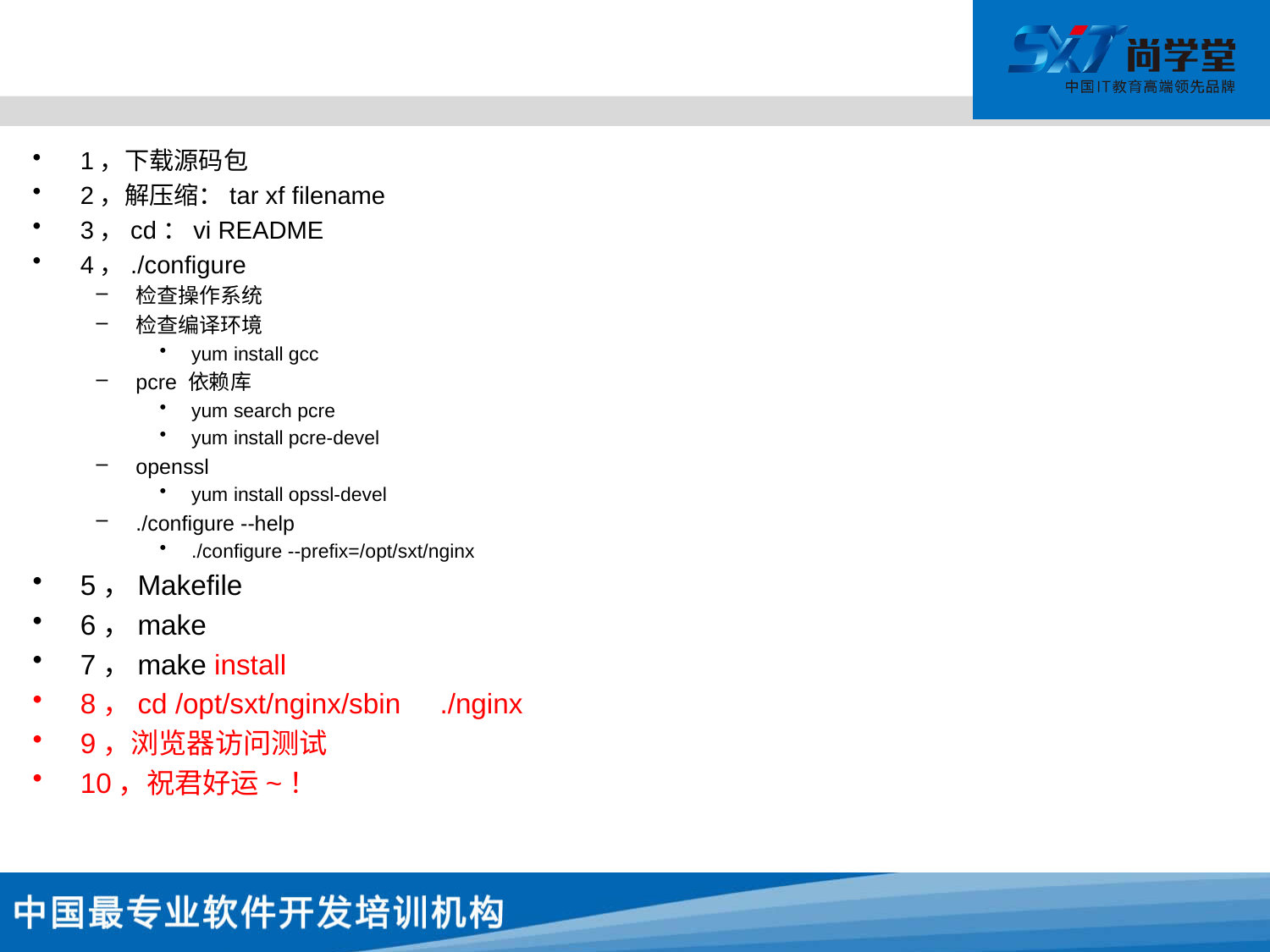

#
1，下载源码包
2，解压缩：tar xf filename
3，cd：vi README
4，./configure
检查操作系统
检查编译环境
yum install gcc
pcre 依赖库
yum search pcre
yum install pcre-devel
openssl
yum install opssl-devel
./configure --help
./configure --prefix=/opt/sxt/nginx
5，Makefile
6，make
7，make install
8，cd /opt/sxt/nginx/sbin     ./nginx
9，浏览器访问测试
10，祝君好运~！